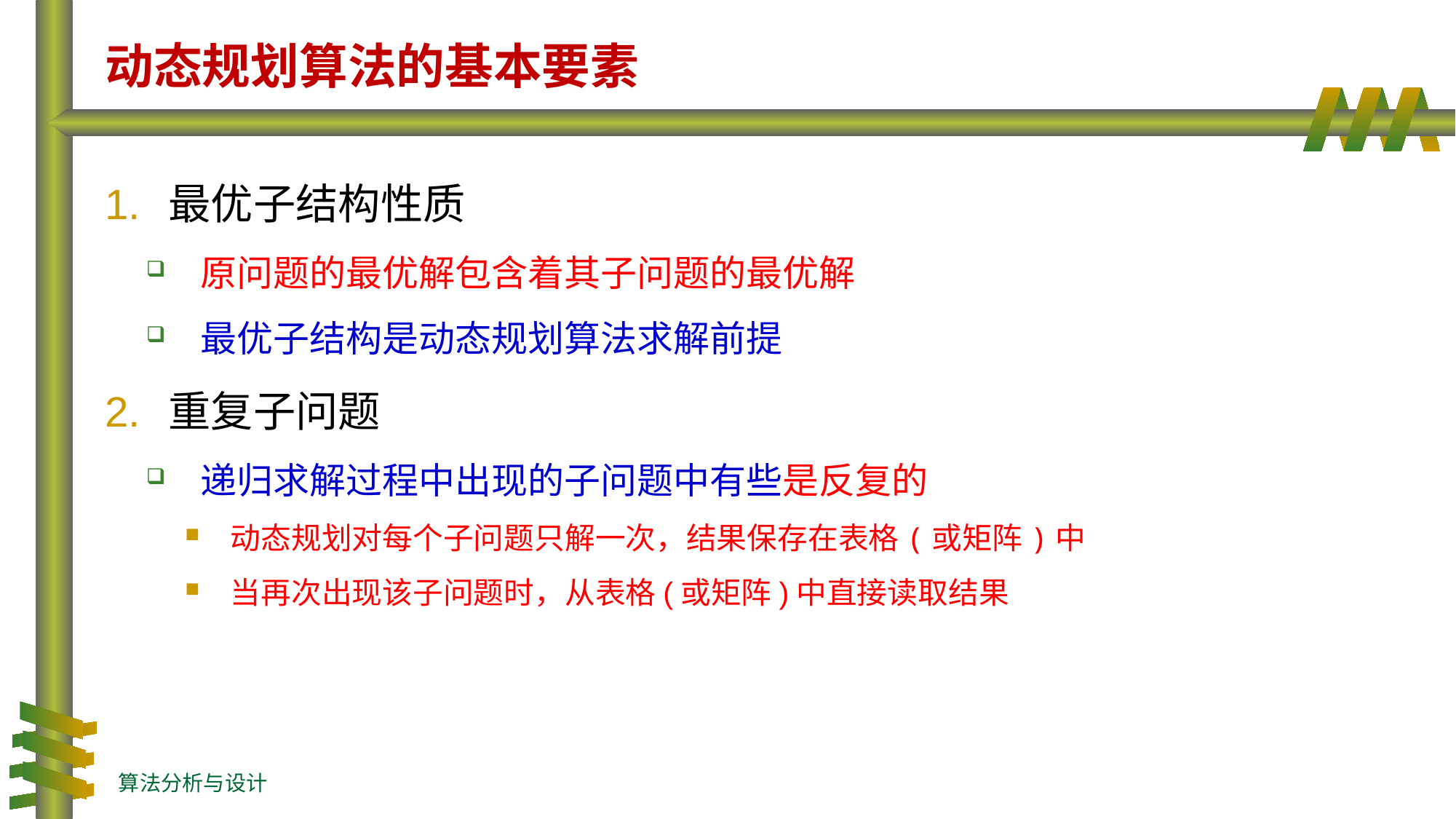

# 动态规划算法的基本要素
最优子结构性质
原问题的最优解包含着其子问题的最优解
最优子结构是动态规划算法求解前提
重复子问题
递归求解过程中出现的子问题中有些是反复的
动态规划对每个子问题只解一次，结果保存在表格(或矩阵)中
当再次出现该子问题时，从表格(或矩阵)中直接读取结果
算法分析与设计